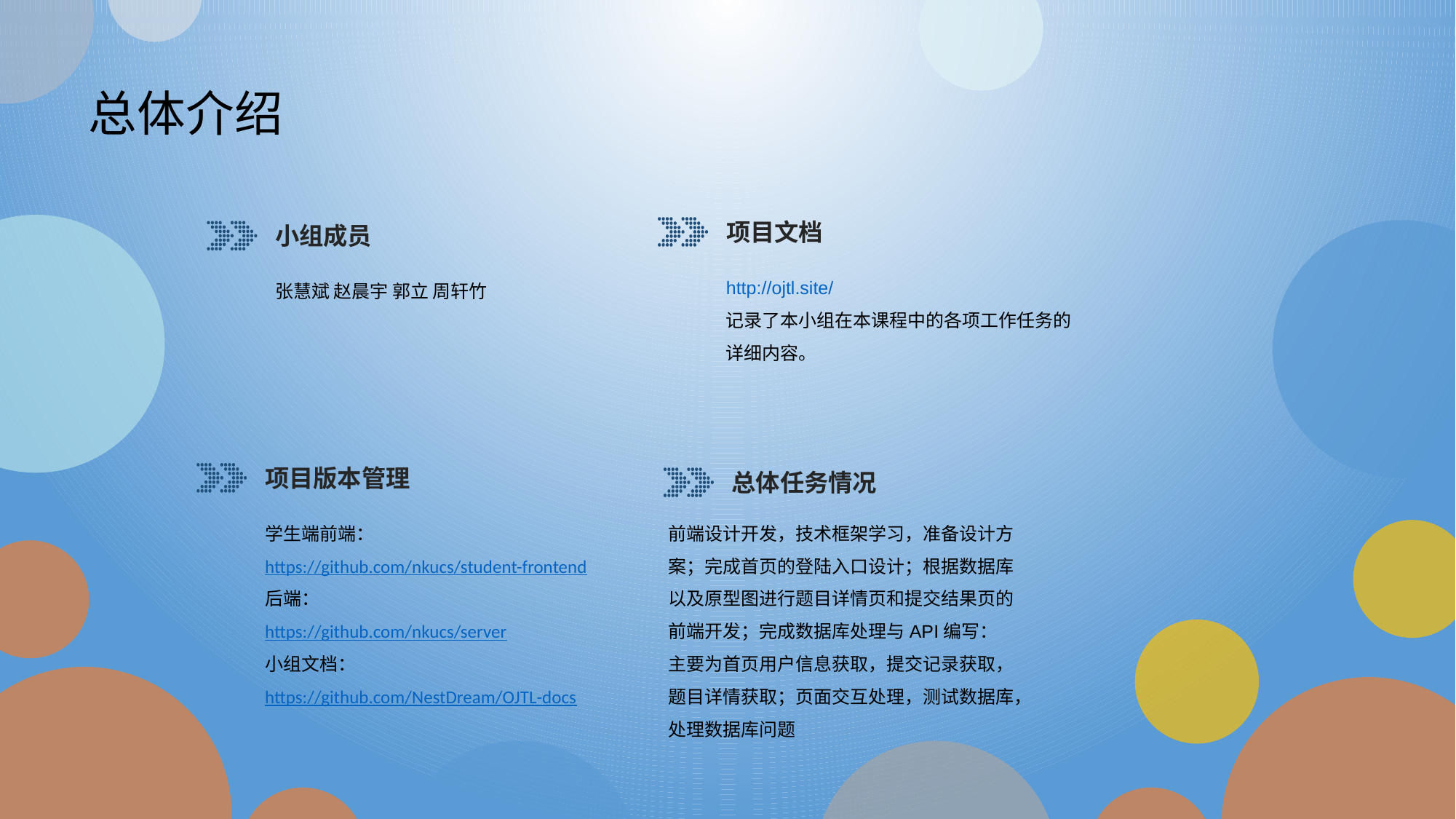

总体介绍
项目文档

小组成员

http://ojtl.site/
记录了本小组在本课程中的各项工作任务的详细内容。
张慧斌 赵晨宇 郭立 周轩竹
项目版本管理
总体任务情况

学生端前端：https://github.com/nkucs/student-frontend
后端：
https://github.com/nkucs/server
小组文档：
https://github.com/NestDream/OJTL-docs
前端设计开发，技术框架学习，准备设计方案；完成首页的登陆入口设计；根据数据库以及原型图进行题目详情页和提交结果页的前端开发；完成数据库处理与API编写：主要为首页用户信息获取，提交记录获取，题目详情获取；页面交互处理，测试数据库，处理数据库问题